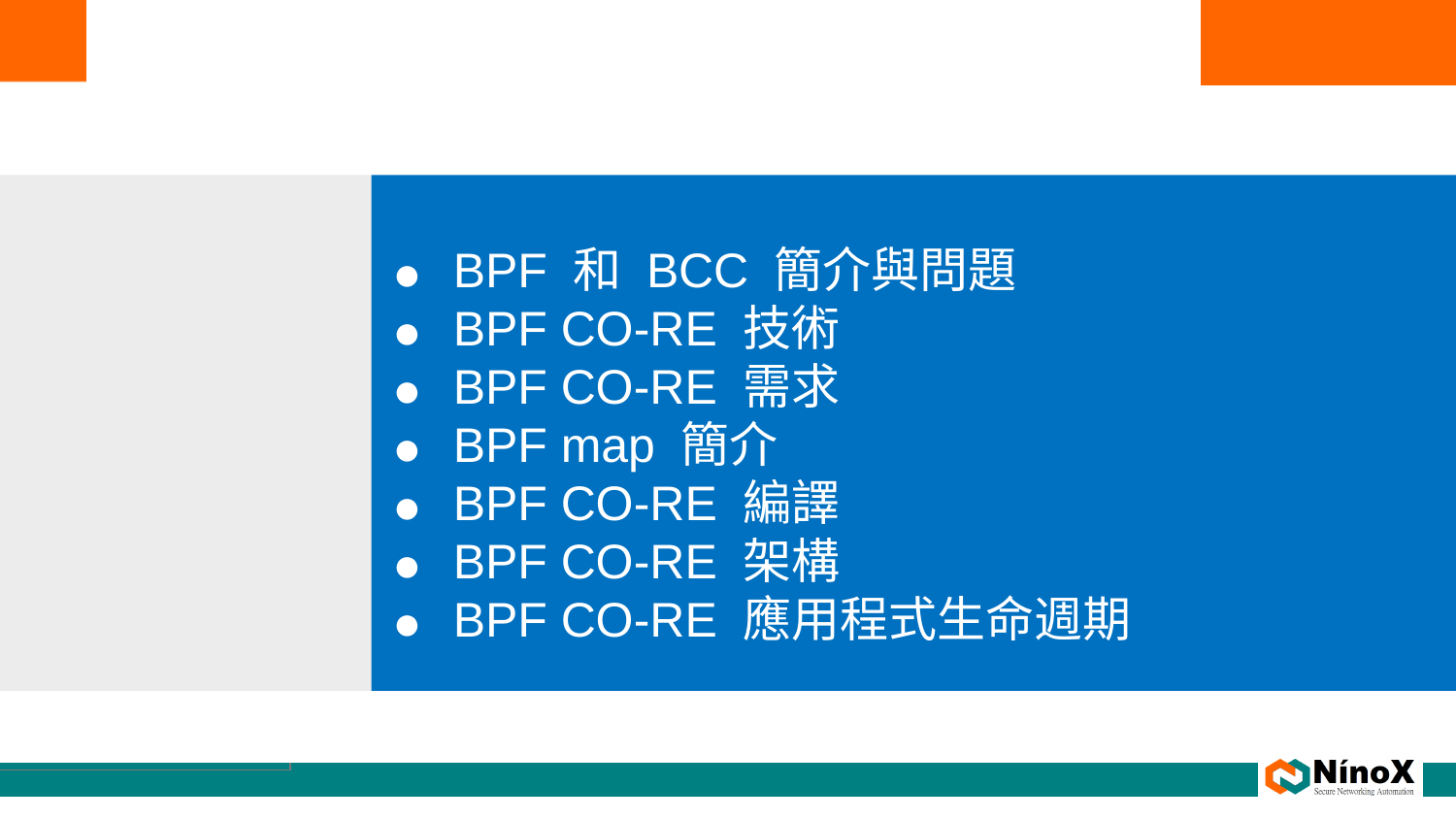

#
BPF 和 BCC 簡介與問題
BPF CO-RE 技術
BPF CO-RE 需求
BPF map 簡介
BPF CO-RE 編譯
BPF CO-RE 架構
BPF CO-RE 應用程式生命週期